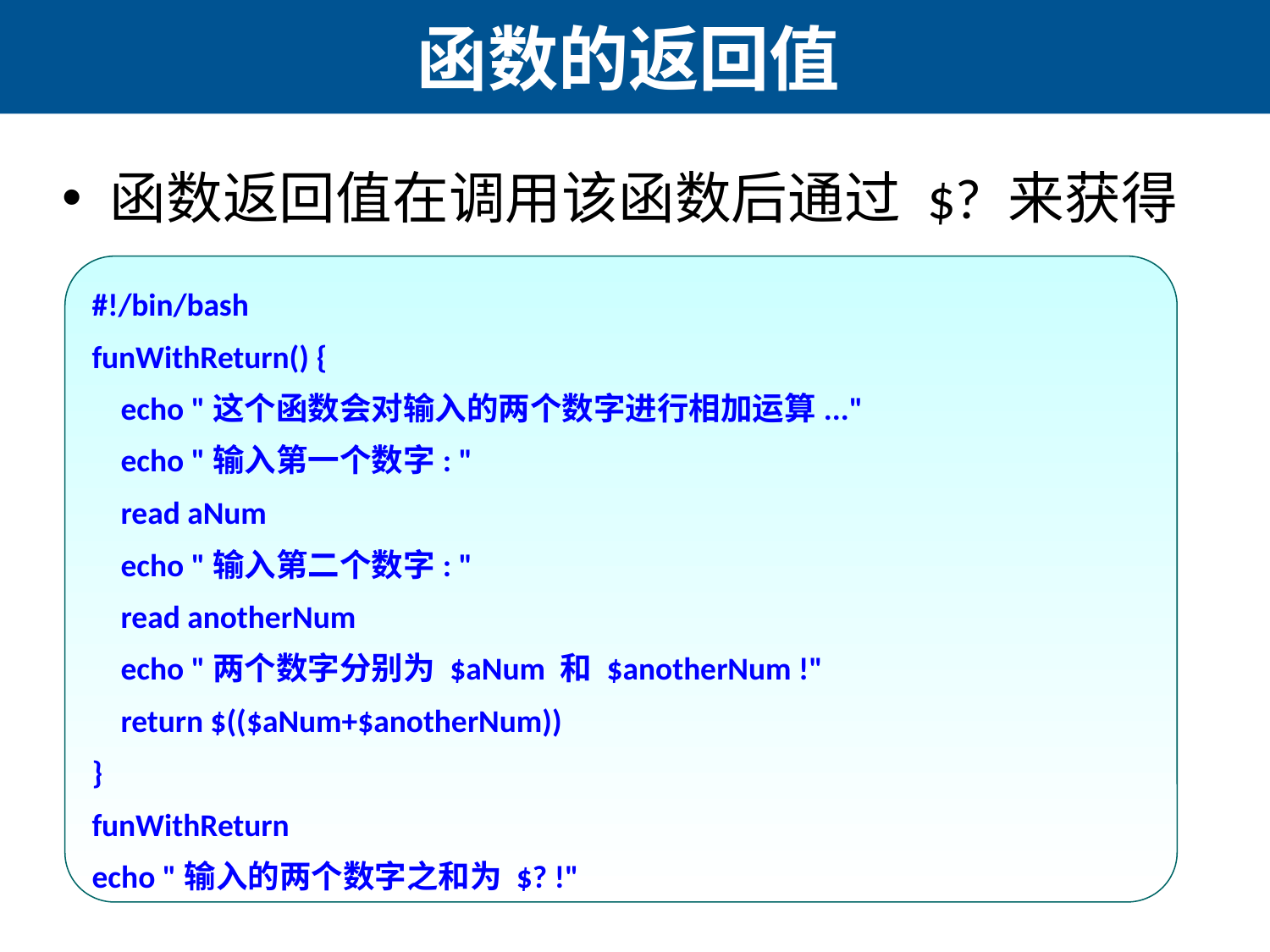

# 函数的返回值
函数返回值在调用该函数后通过 $? 来获得
#!/bin/bash
funWithReturn() {
    echo "这个函数会对输入的两个数字进行相加运算..."
    echo "输入第一个数字: "
    read aNum
    echo "输入第二个数字: "
    read anotherNum
    echo "两个数字分别为 $aNum 和 $anotherNum !"
    return $(($aNum+$anotherNum))
}
funWithReturn
echo "输入的两个数字之和为 $? !"